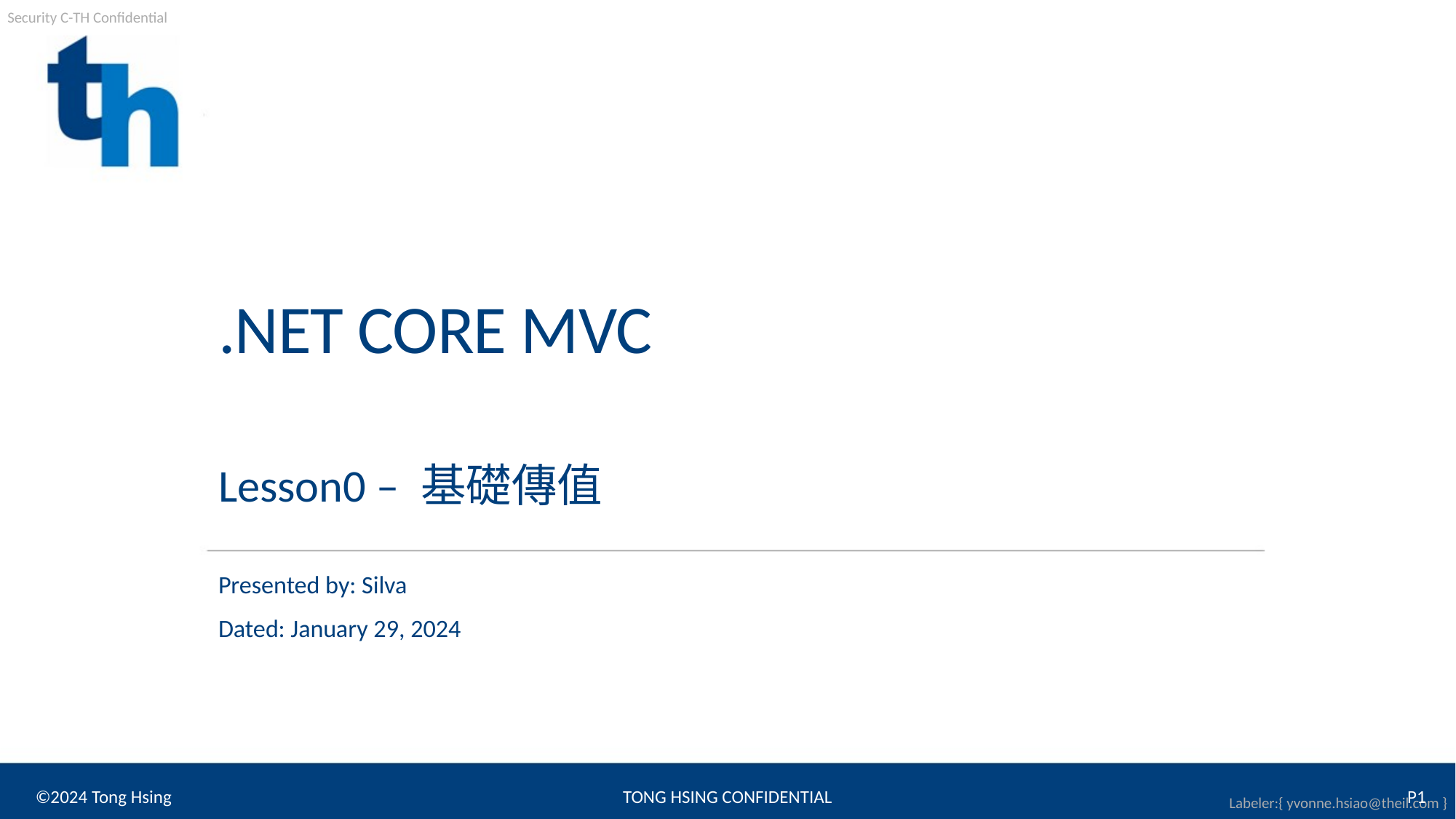

# .NET CORE MVC
Lesson0 – 基礎傳值
Presented by: Silva
Dated: January 29, 2024
©2024 Tong Hsing
TONG HSING CONFIDENTIAL
P1